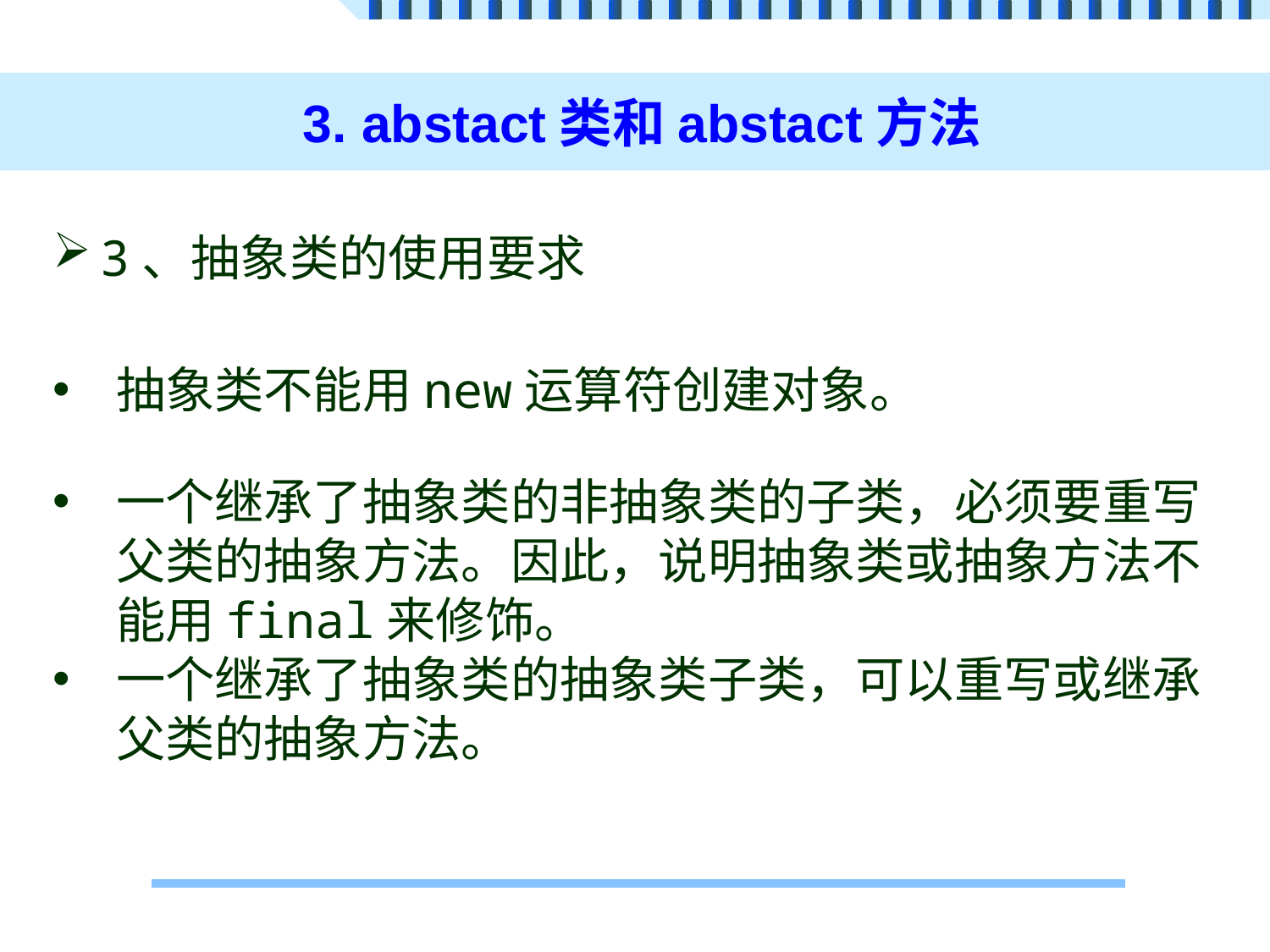

# 3. abstact类和abstact方法
3、抽象类的使用要求
抽象类不能用new运算符创建对象。
一个继承了抽象类的非抽象类的子类，必须要重写父类的抽象方法。因此，说明抽象类或抽象方法不能用final来修饰。
一个继承了抽象类的抽象类子类，可以重写或继承父类的抽象方法。